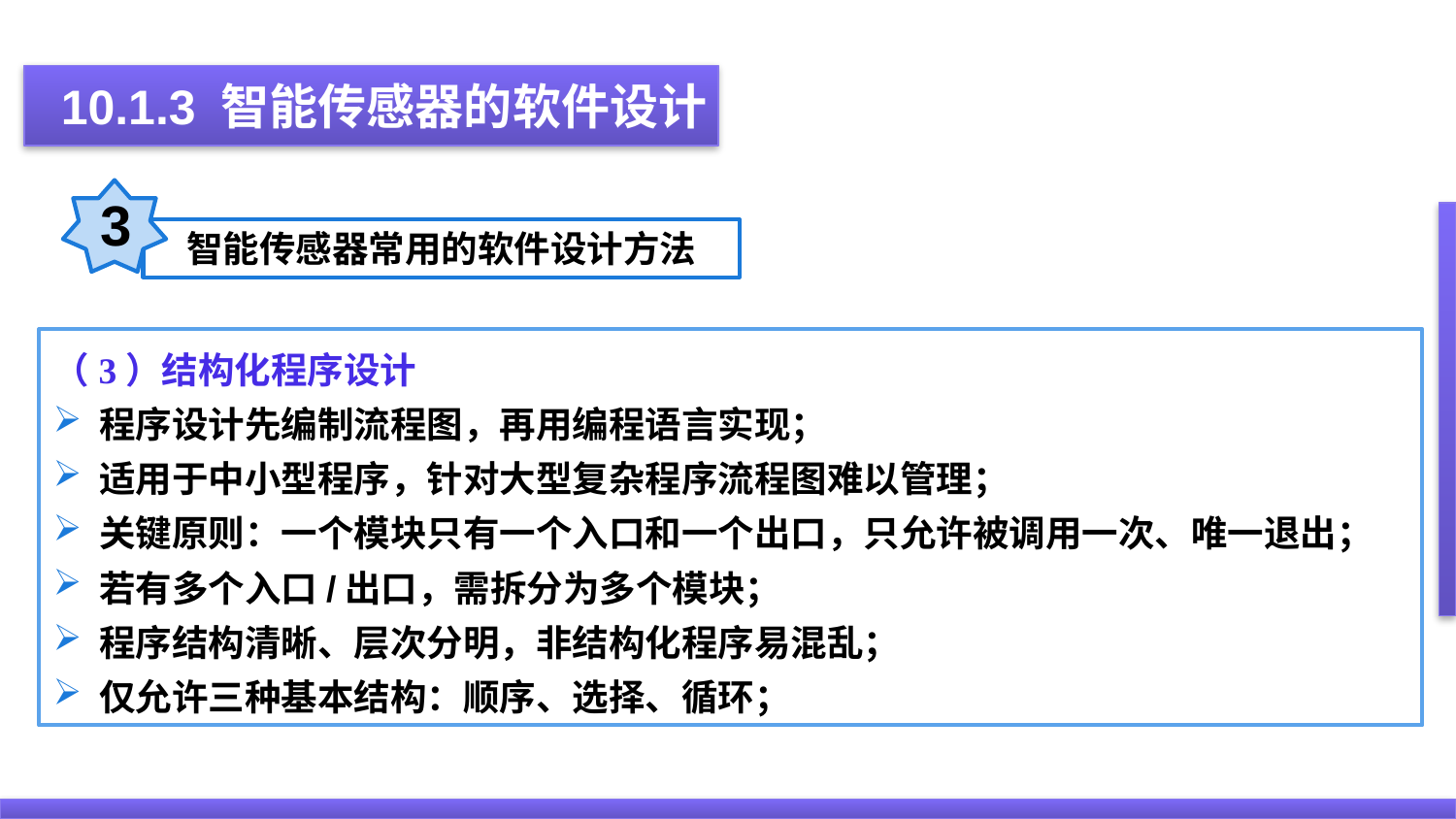

10.1.3 智能传感器的软件设计
 10.1.2 智能传感器的硬件结构设计
3
智能传感器常用的软件设计方法
（3）结构化程序设计
程序设计先编制流程图，再用编程语言实现；
适用于中小型程序，针对大型复杂程序流程图难以管理；
关键原则：一个模块只有一个入口和一个出口，只允许被调用一次、唯一退出；
若有多个入口/出口，需拆分为多个模块；
程序结构清晰、层次分明，非结构化程序易混乱；
仅允许三种基本结构：顺序、选择、循环；